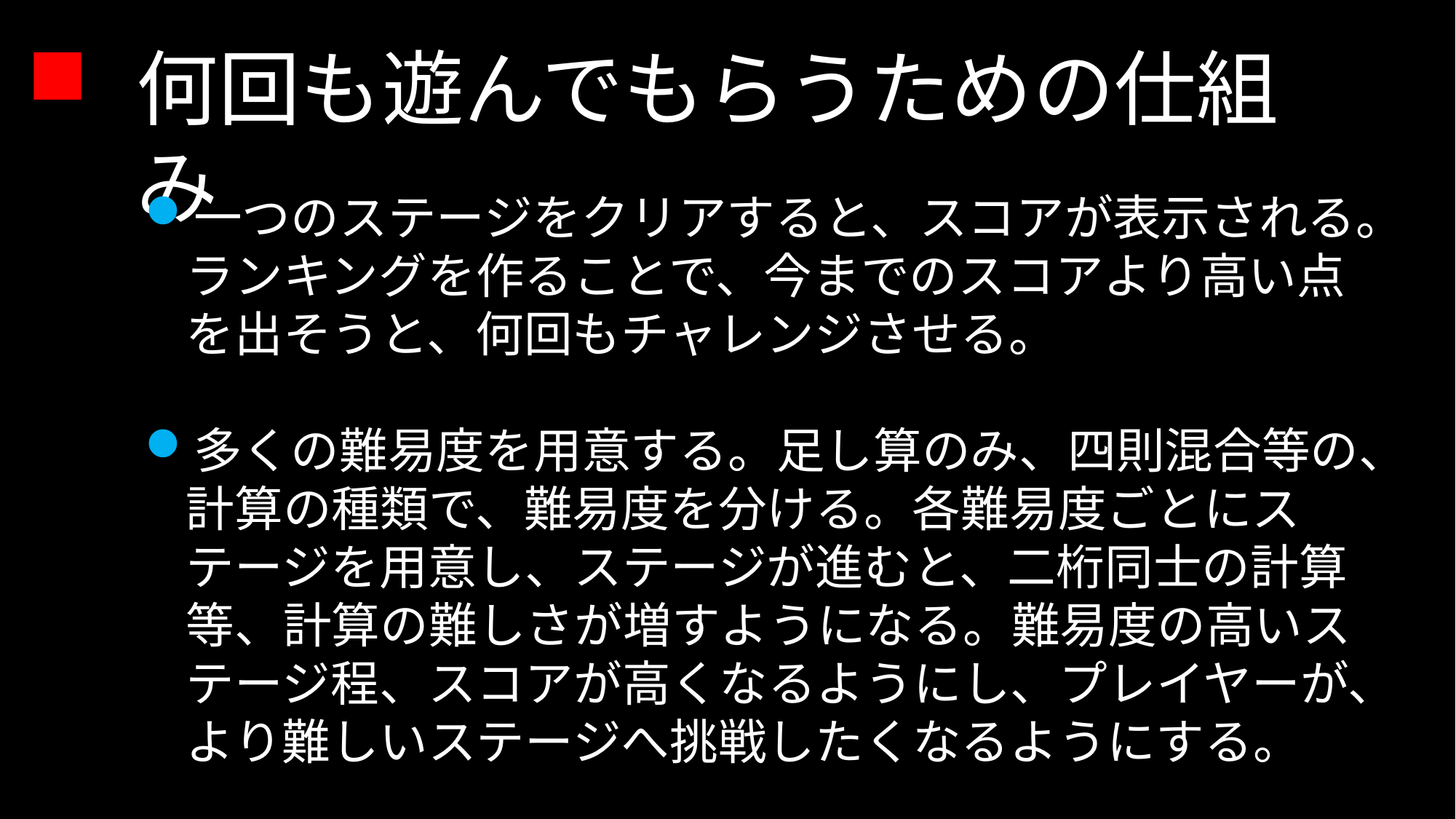

何回も遊んでもらうための仕組み
一つのステージをクリアすると、スコアが表示される。ランキングを作ることで、今までのスコアより高い点を出そうと、何回もチャレンジさせる。

多くの難易度を用意する。足し算のみ、四則混合等の、計算の種類で、難易度を分ける。各難易度ごとにステージを用意し、ステージが進むと、二桁同士の計算等、計算の難しさが増すようになる。難易度の高いステージ程、スコアが高くなるようにし、プレイヤーが、より難しいステージへ挑戦したくなるようにする。